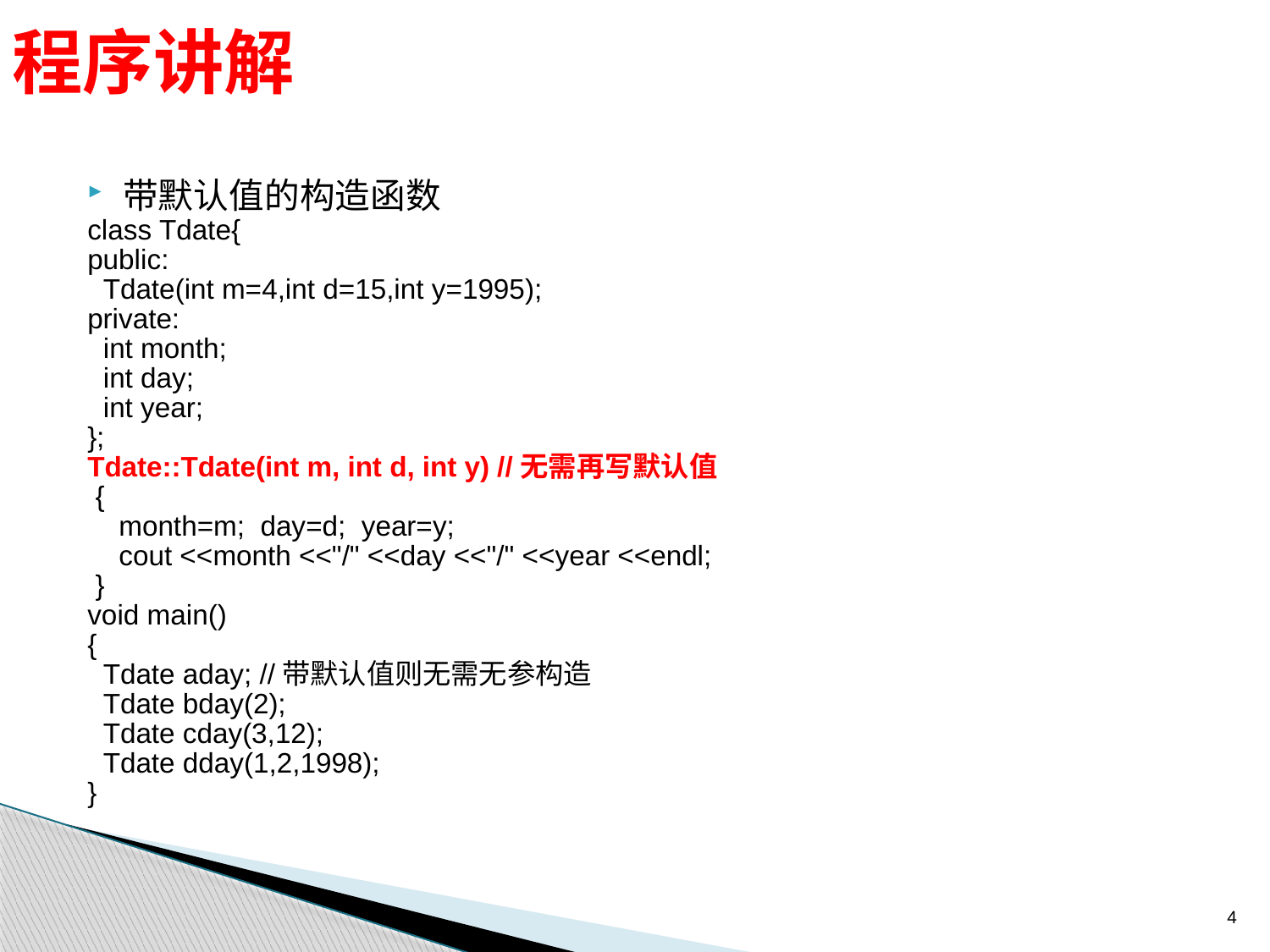

# 程序讲解
带默认值的构造函数
class Tdate{
public:
  Tdate(int m=4,int d=15,int y=1995);
private:
  int month;
  int day;
  int year;
};
Tdate::Tdate(int m, int d, int y) //无需再写默认值
 {
    month=m;  day=d;  year=y;
    cout <<month <<"/" <<day <<"/" <<year <<endl;
 }
void main()
{
  Tdate aday; //带默认值则无需无参构造
  Tdate bday(2);
  Tdate cday(3,12);
  Tdate dday(1,2,1998);
}
4